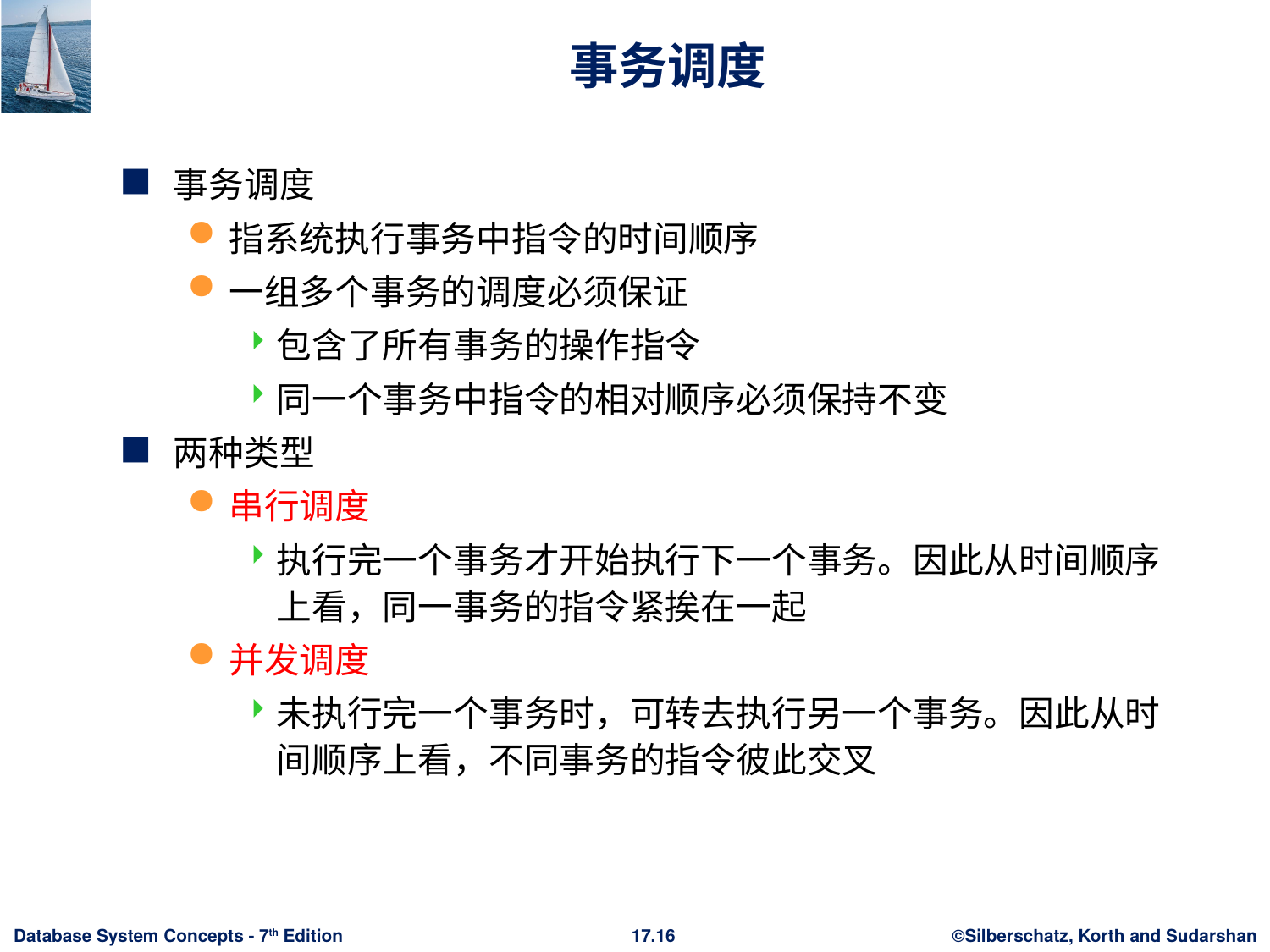

# 事务调度
事务调度
指系统执行事务中指令的时间顺序
一组多个事务的调度必须保证
包含了所有事务的操作指令
同一个事务中指令的相对顺序必须保持不变
两种类型
串行调度
执行完一个事务才开始执行下一个事务。因此从时间顺序上看，同一事务的指令紧挨在一起
并发调度
未执行完一个事务时，可转去执行另一个事务。因此从时间顺序上看，不同事务的指令彼此交叉